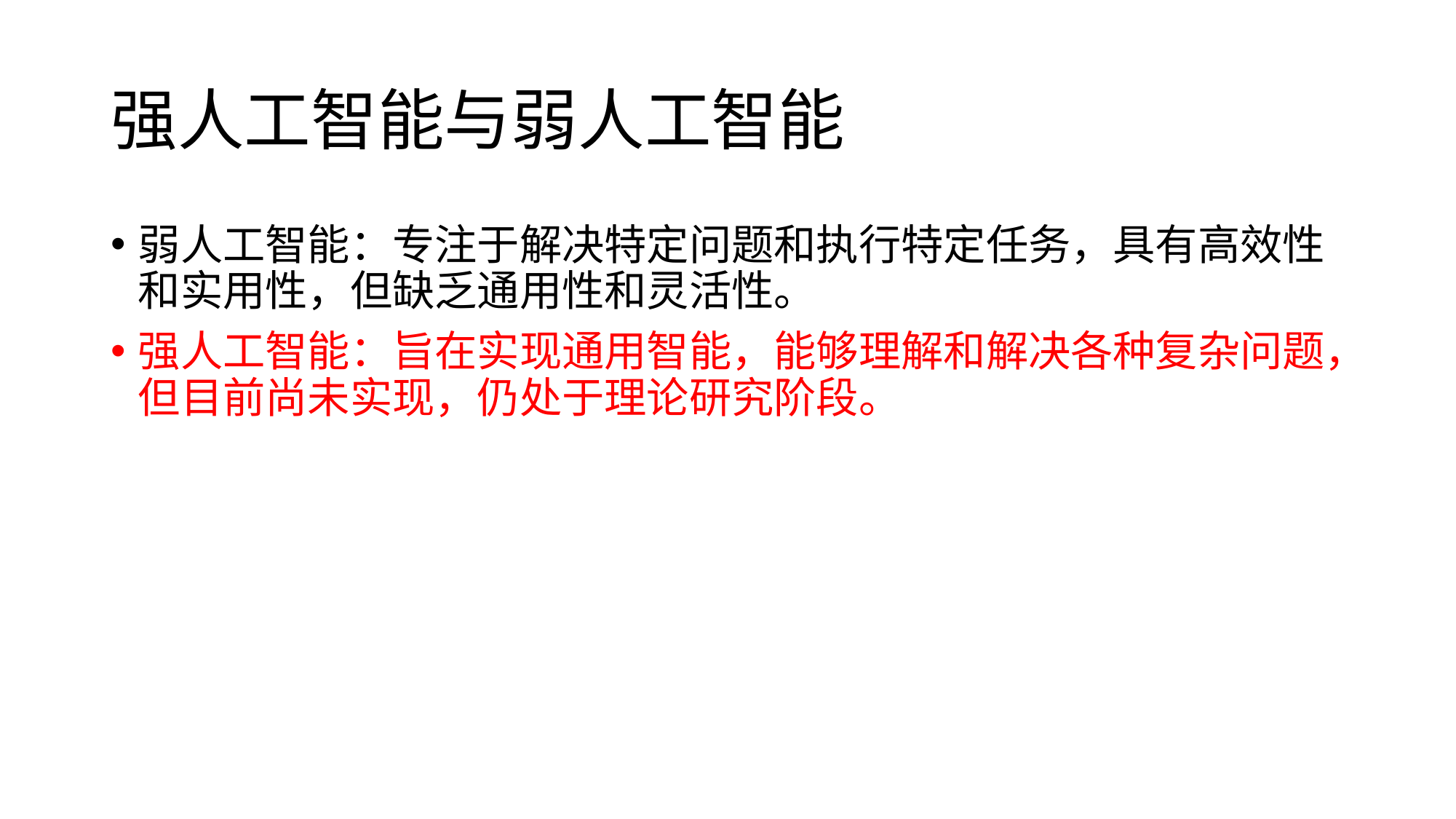

# 强人工智能与弱人工智能
弱人工智能：专注于解决特定问题和执行特定任务，具有高效性和实用性，但缺乏通用性和灵活性。
强人工智能：旨在实现通用智能，能够理解和解决各种复杂问题，但目前尚未实现，仍处于理论研究阶段。